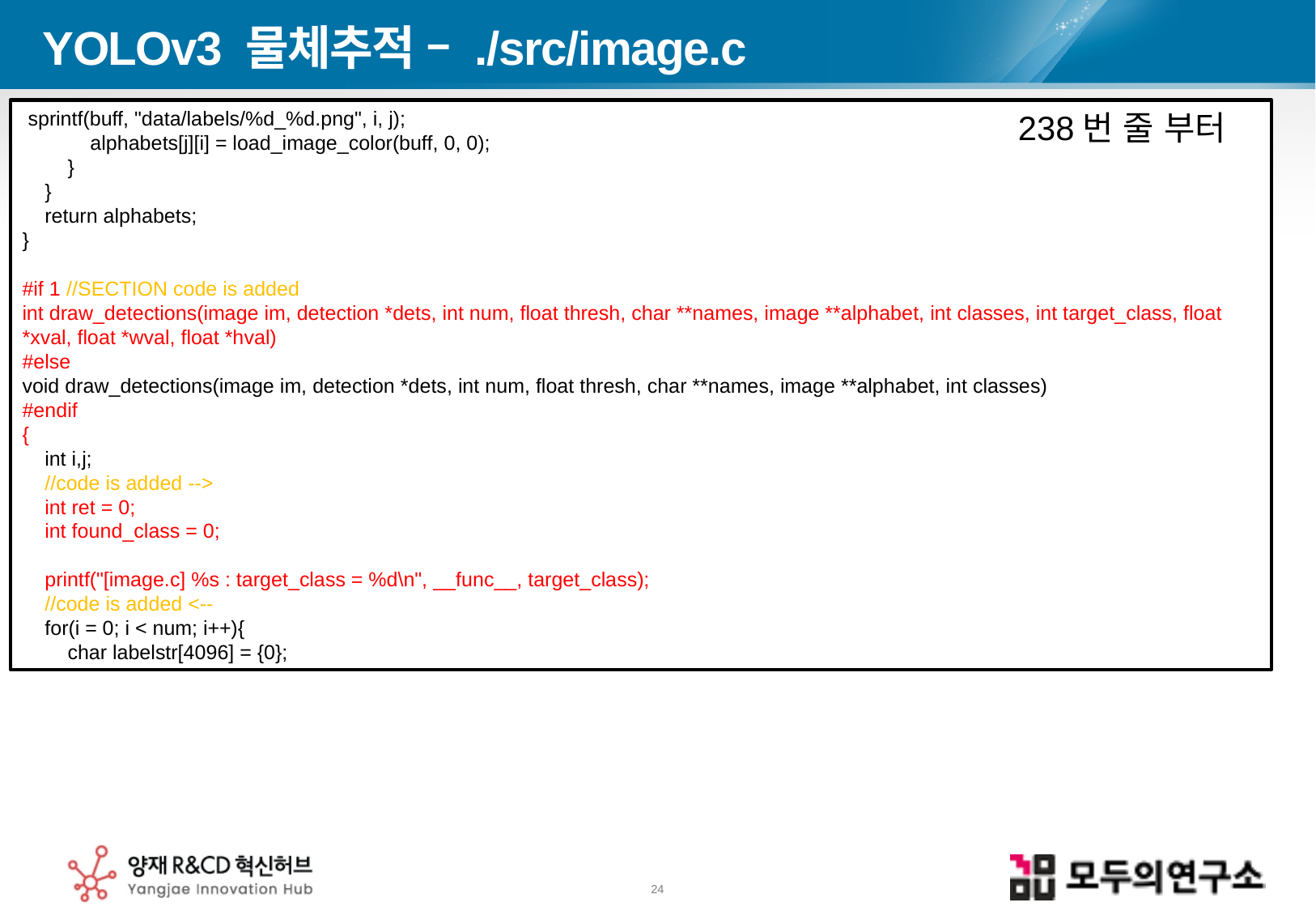

# YOLOv3 물체추적 – ./src/image.c
 sprintf(buff, "data/labels/%d_%d.png", i, j);
            alphabets[j][i] = load_image_color(buff, 0, 0);
        }
    }
    return alphabets;
}

#if 1 //SECTION code is added
int draw_detections(image im, detection *dets, int num, float thresh, char **names, image **alphabet, int classes, int target_class, float *xval, float *wval, float *hval)
#else
void draw_detections(image im, detection *dets, int num, float thresh, char **names, image **alphabet, int classes)
#endif
{
    int i,j;
    //code is added -->
    int ret = 0;
    int found_class = 0;

    printf("[image.c] %s : target_class = %d\n", __func__, target_class);
    //code is added <--
    for(i = 0; i < num; i++){
        char labelstr[4096] = {0};
238번 줄 부터